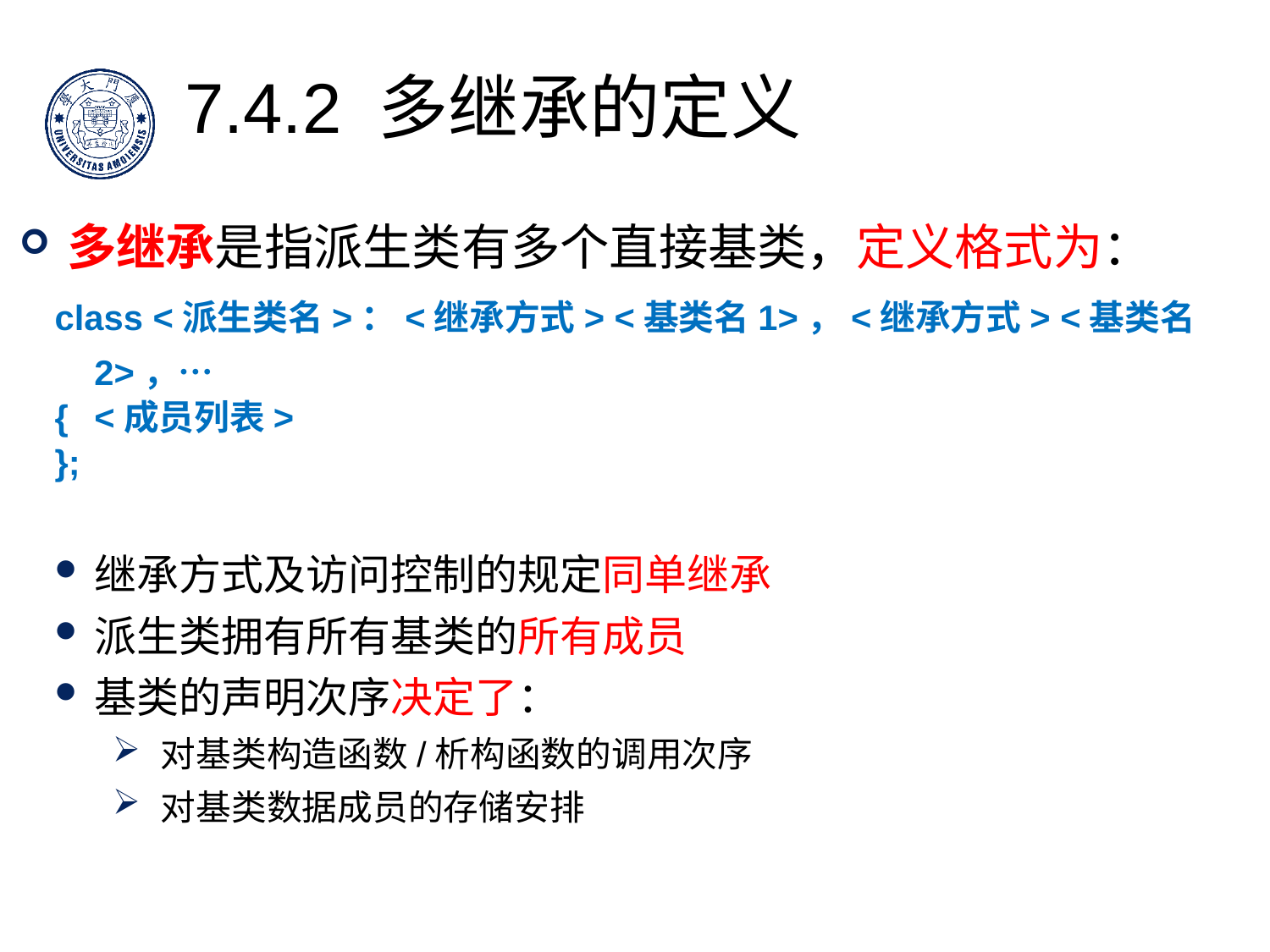

7.4.2 多继承的定义
多继承是指派生类有多个直接基类，定义格式为：
class <派生类名>：<继承方式> <基类名1>，<继承方式> <基类名2>，…
{	<成员列表>
};

继承方式及访问控制的规定同单继承
派生类拥有所有基类的所有成员
基类的声明次序决定了：
 对基类构造函数/析构函数的调用次序
 对基类数据成员的存储安排